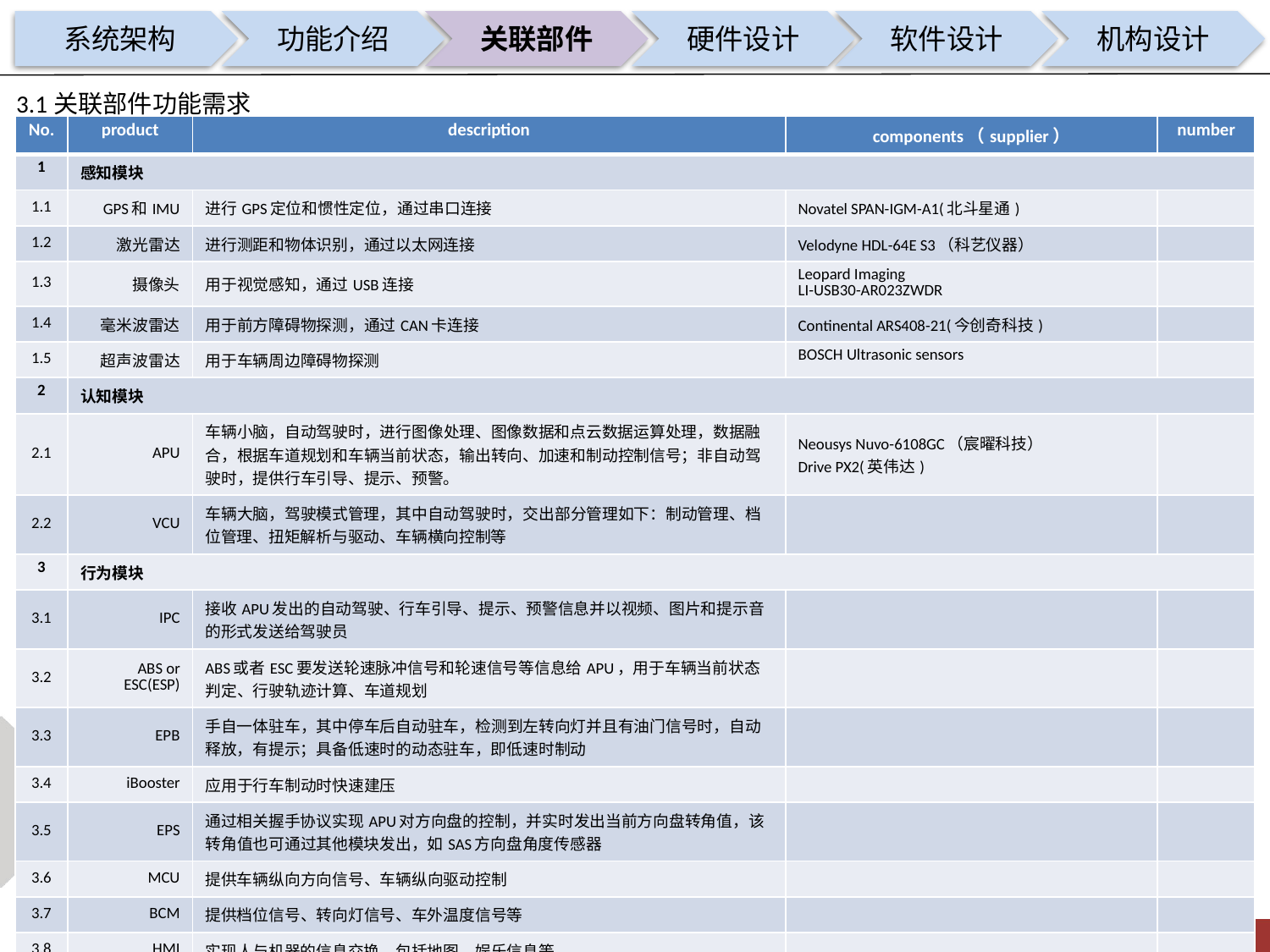

系统架构
功能介绍
关联部件
硬件设计
软件设计
机构设计
3.1关联部件功能需求
| No. | product | description | components（supplier） | number |
| --- | --- | --- | --- | --- |
| 1 | 感知模块 |  |  |  |
| 1.1 | GPS和IMU | 进行GPS定位和惯性定位，通过串口连接 | Novatel SPAN-IGM-A1(北斗星通) |  |
| 1.2 | 激光雷达 | 进行测距和物体识别，通过以太网连接 | Velodyne HDL-64E S3（科艺仪器） |  |
| 1.3 | 摄像头 | 用于视觉感知，通过USB连接 | Leopard Imaging LI-USB30-AR023ZWDR |  |
| 1.4 | 毫米波雷达 | 用于前方障碍物探测，通过CAN卡连接 | Continental ARS408-21(今创奇科技) |  |
| 1.5 | 超声波雷达 | 用于车辆周边障碍物探测 | BOSCH Ultrasonic sensors |  |
| 2 | 认知模块 |  |  |  |
| 2.1 | APU | 车辆小脑，自动驾驶时，进行图像处理、图像数据和点云数据运算处理，数据融合，根据车道规划和车辆当前状态，输出转向、加速和制动控制信号；非自动驾驶时，提供行车引导、提示、预警。 | Neousys Nuvo-6108GC（宸曜科技） Drive PX2(英伟达) |  |
| 2.2 | VCU | 车辆大脑，驾驶模式管理，其中自动驾驶时，交出部分管理如下：制动管理、档位管理、扭矩解析与驱动、车辆横向控制等 |  |  |
| 3 | 行为模块 |  |  |  |
| 3.1 | IPC | 接收APU发出的自动驾驶、行车引导、提示、预警信息并以视频、图片和提示音的形式发送给驾驶员 |  |  |
| 3.2 | ABS or ESC(ESP) | ABS或者ESC要发送轮速脉冲信号和轮速信号等信息给APU，用于车辆当前状态判定、行驶轨迹计算、车道规划 |  |  |
| 3.3 | EPB | 手自一体驻车，其中停车后自动驻车，检测到左转向灯并且有油门信号时，自动释放，有提示；具备低速时的动态驻车，即低速时制动 |  |  |
| 3.4 | iBooster | 应用于行车制动时快速建压 |  |  |
| 3.5 | EPS | 通过相关握手协议实现APU对方向盘的控制，并实时发出当前方向盘转角值，该转角值也可通过其他模块发出，如SAS方向盘角度传感器 |  |  |
| 3.6 | MCU | 提供车辆纵向方向信号、车辆纵向驱动控制 |  |  |
| 3.7 | BCM | 提供档位信号、转向灯信号、车外温度信号等 |  |  |
| 3.8 | HMI | 实现人与机器的信息交换，包括地图、娱乐信息等 |  |  |
| 4 | 支撑模块 |  |  |  |
| 4.1 | CAN通讯卡 | 与汽车进行通讯，控制汽车的加速、制动、档位、方向等信号，内接在APU里 | ESD CAN-PCIe/402-B4 |  |